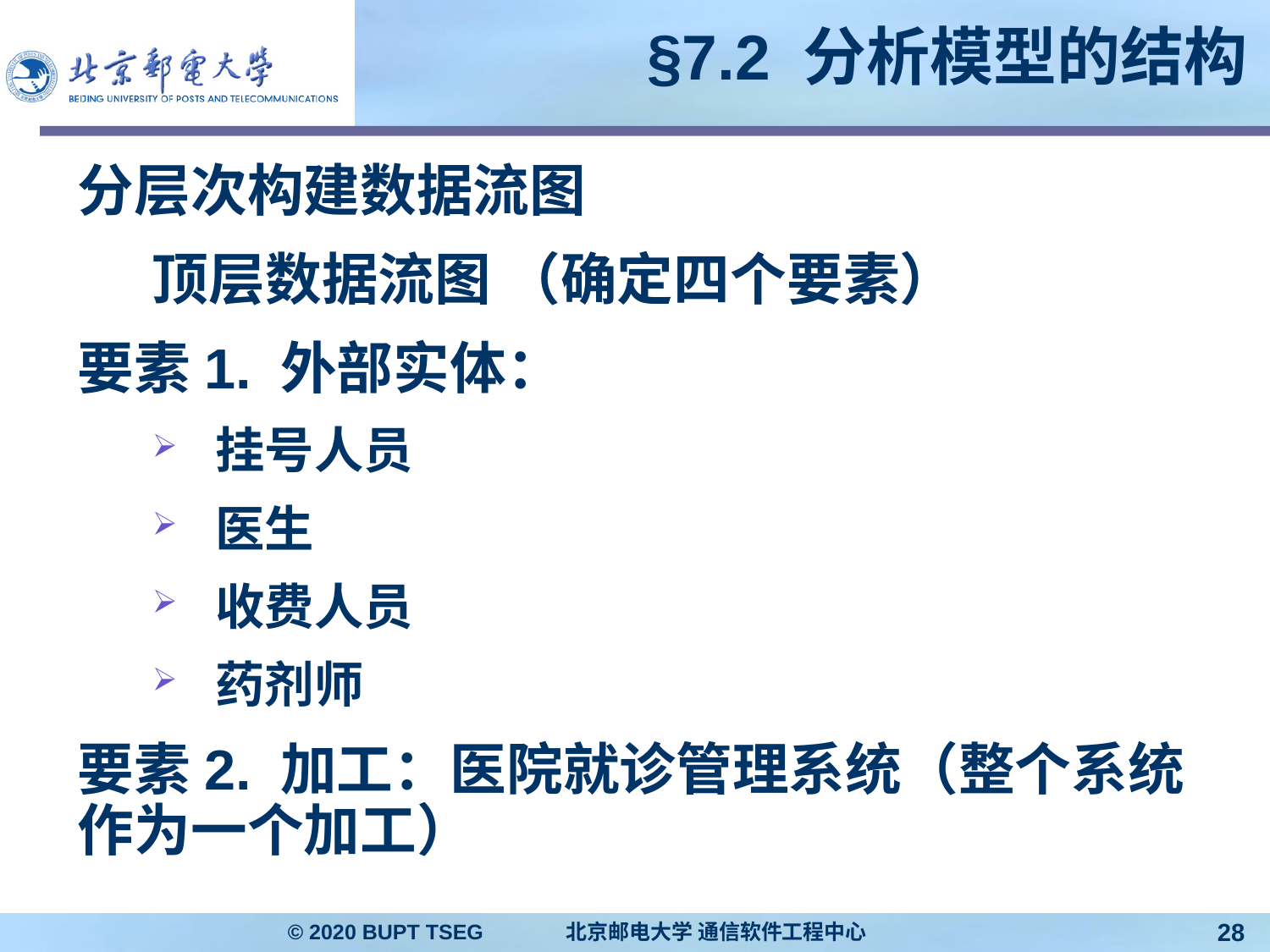

# §7.2 分析模型的结构
分层次构建数据流图
顶层数据流图 （确定四个要素）
要素1. 外部实体：
挂号人员
医生
收费人员
药剂师
要素2. 加工：医院就诊管理系统（整个系统作为一个加工）
© 2020 BUPT TSEG             北京邮电大学 通信软件工程中心